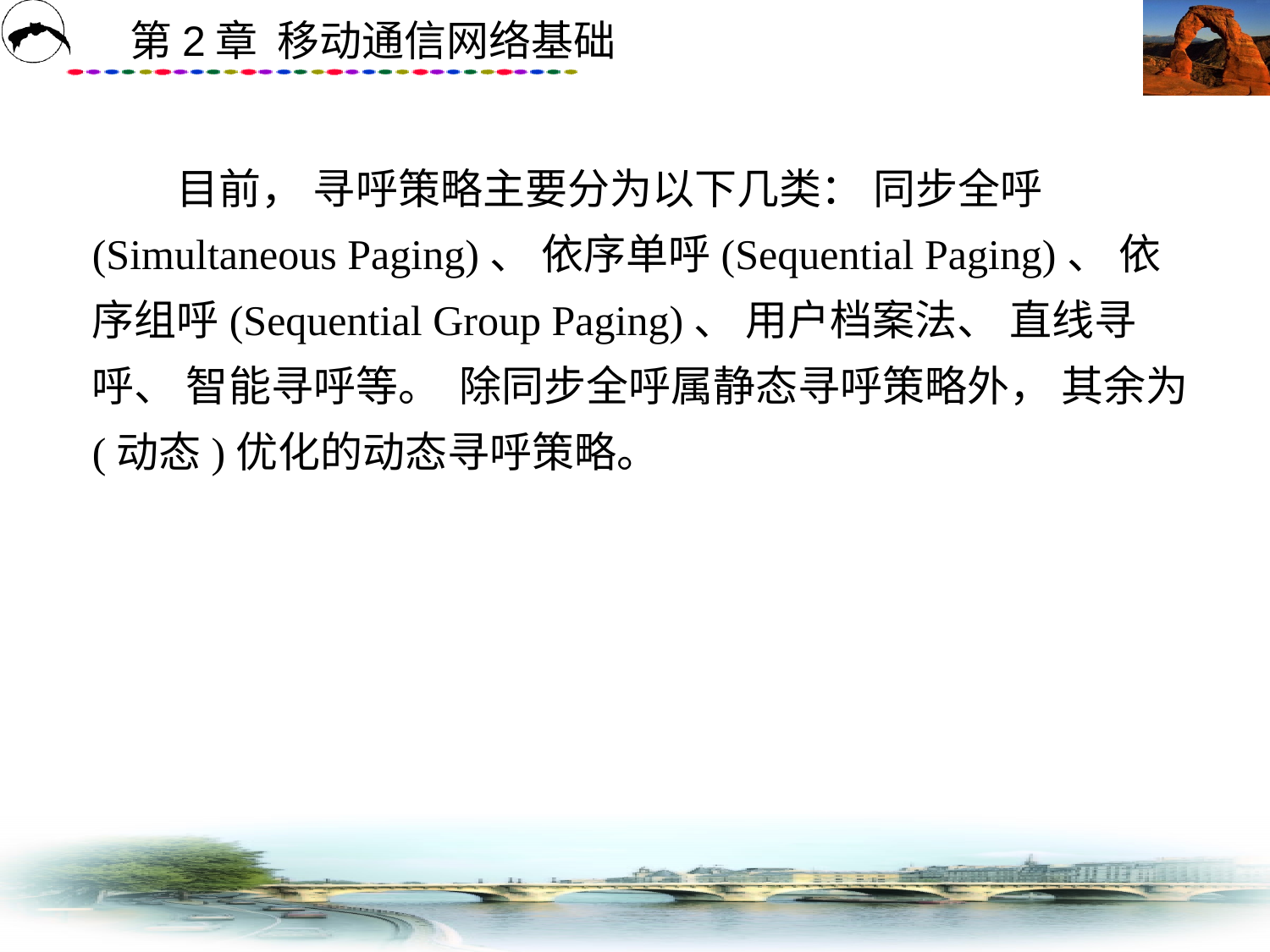

# 目前， 寻呼策略主要分为以下几类： 同步全呼(Simultaneous Paging)、 依序单呼(Sequential Paging)、 依序组呼(Sequential Group Paging)、 用户档案法、 直线寻呼、 智能寻呼等。  除同步全呼属静态寻呼策略外， 其余为(动态)优化的动态寻呼策略。